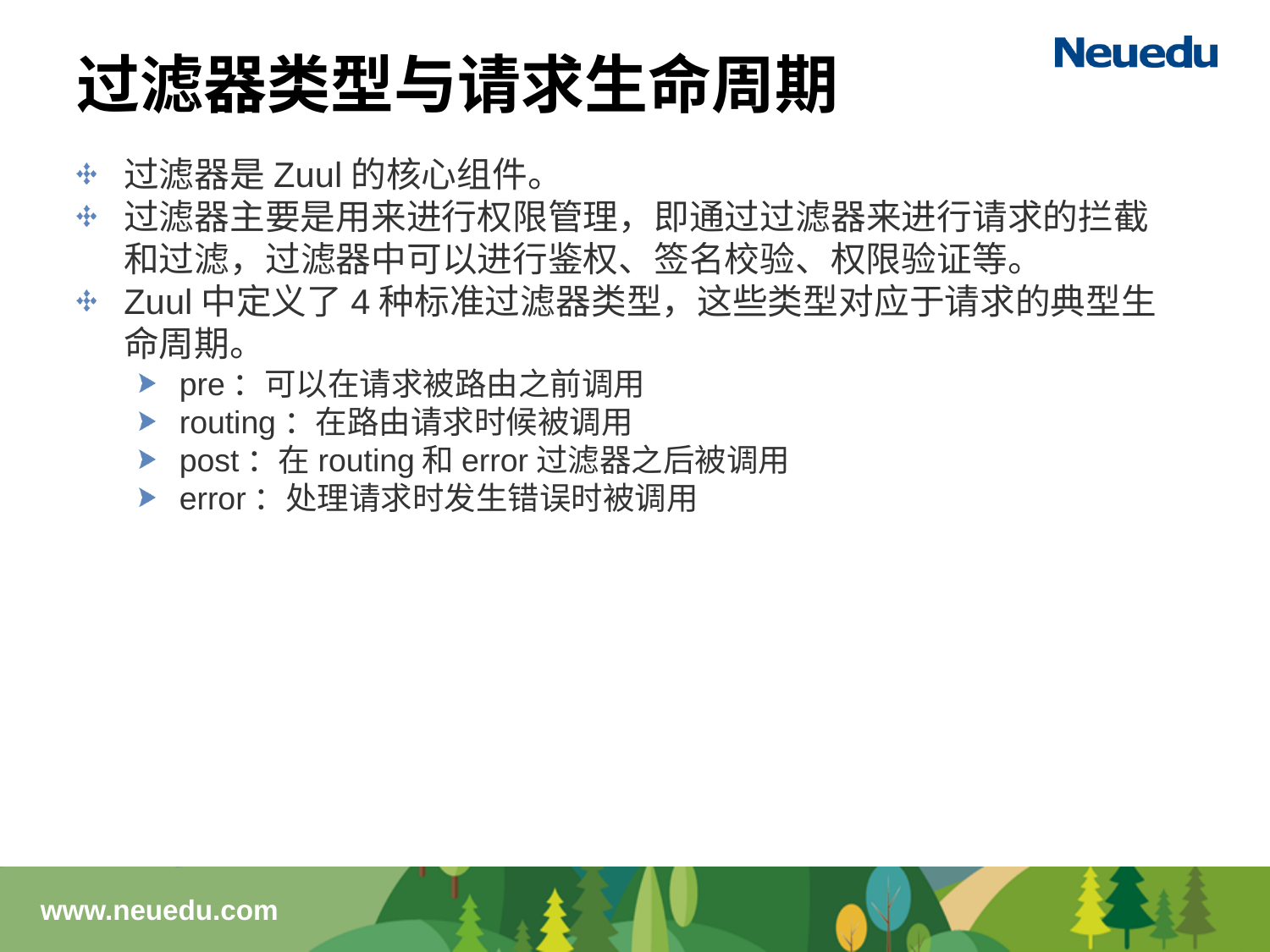

# 过滤器类型与请求生命周期
过滤器是Zuul的核心组件。
过滤器主要是用来进行权限管理，即通过过滤器来进行请求的拦截和过滤，过滤器中可以进行鉴权、签名校验、权限验证等。
Zuul中定义了4种标准过滤器类型，这些类型对应于请求的典型生命周期。
pre：可以在请求被路由之前调用
routing：在路由请求时候被调用
post：在routing和error过滤器之后被调用
error：处理请求时发生错误时被调用